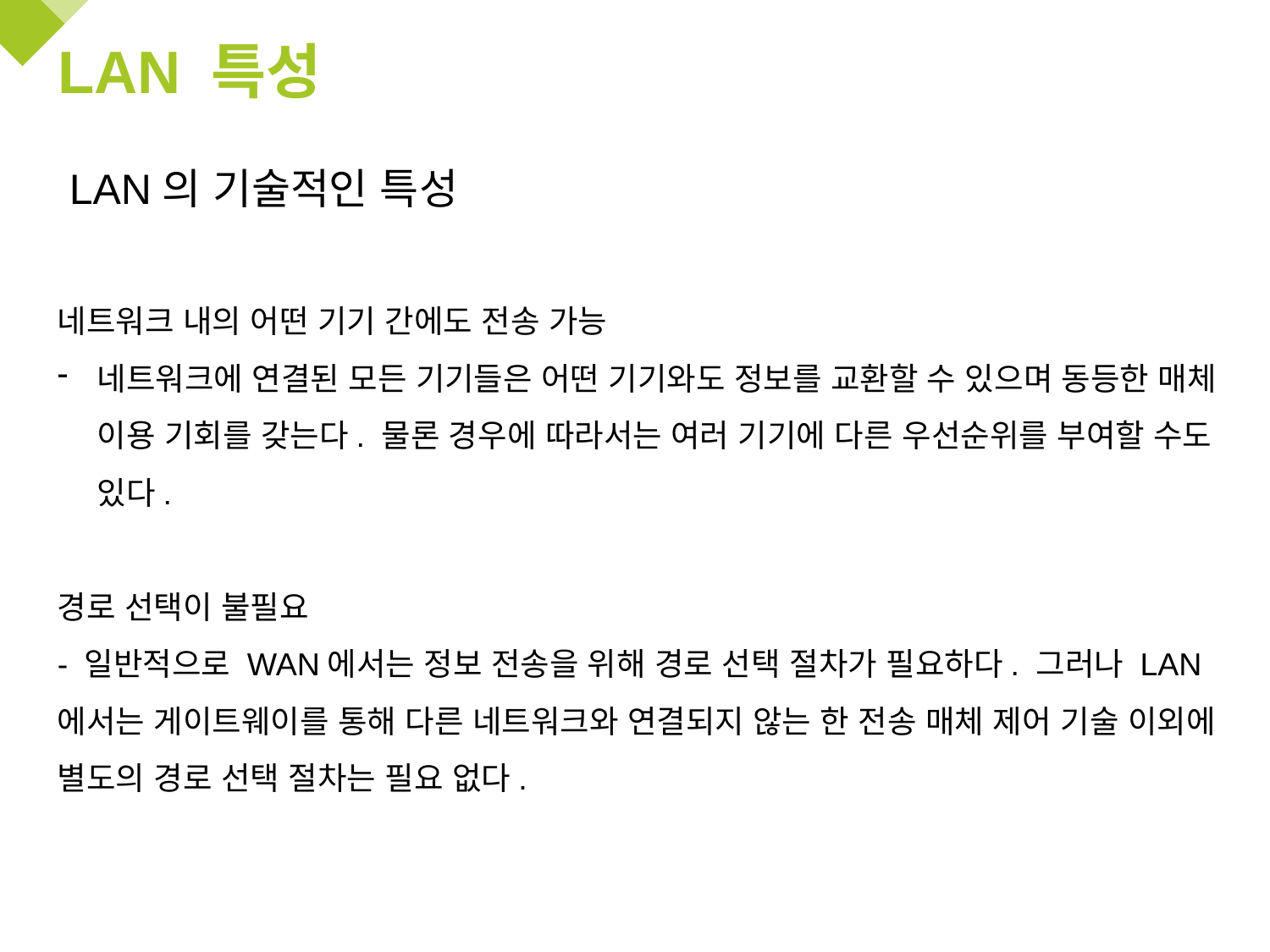

# LAN 특성
LAN의 기술적인 특성
네트워크 내의 어떤 기기 간에도 전송 가능
네트워크에 연결된 모든 기기들은 어떤 기기와도 정보를 교환할 수 있으며 동등한 매체 이용 기회를 갖는다. 물론 경우에 따라서는 여러 기기에 다른 우선순위를 부여할 수도 있다.

경로 선택이 불필요
- 일반적으로 WAN에서는 정보 전송을 위해 경로 선택 절차가 필요하다. 그러나 LAN에서는 게이트웨이를 통해 다른 네트워크와 연결되지 않는 한 전송 매체 제어 기술 이외에 별도의 경로 선택 절차는 필요 없다.